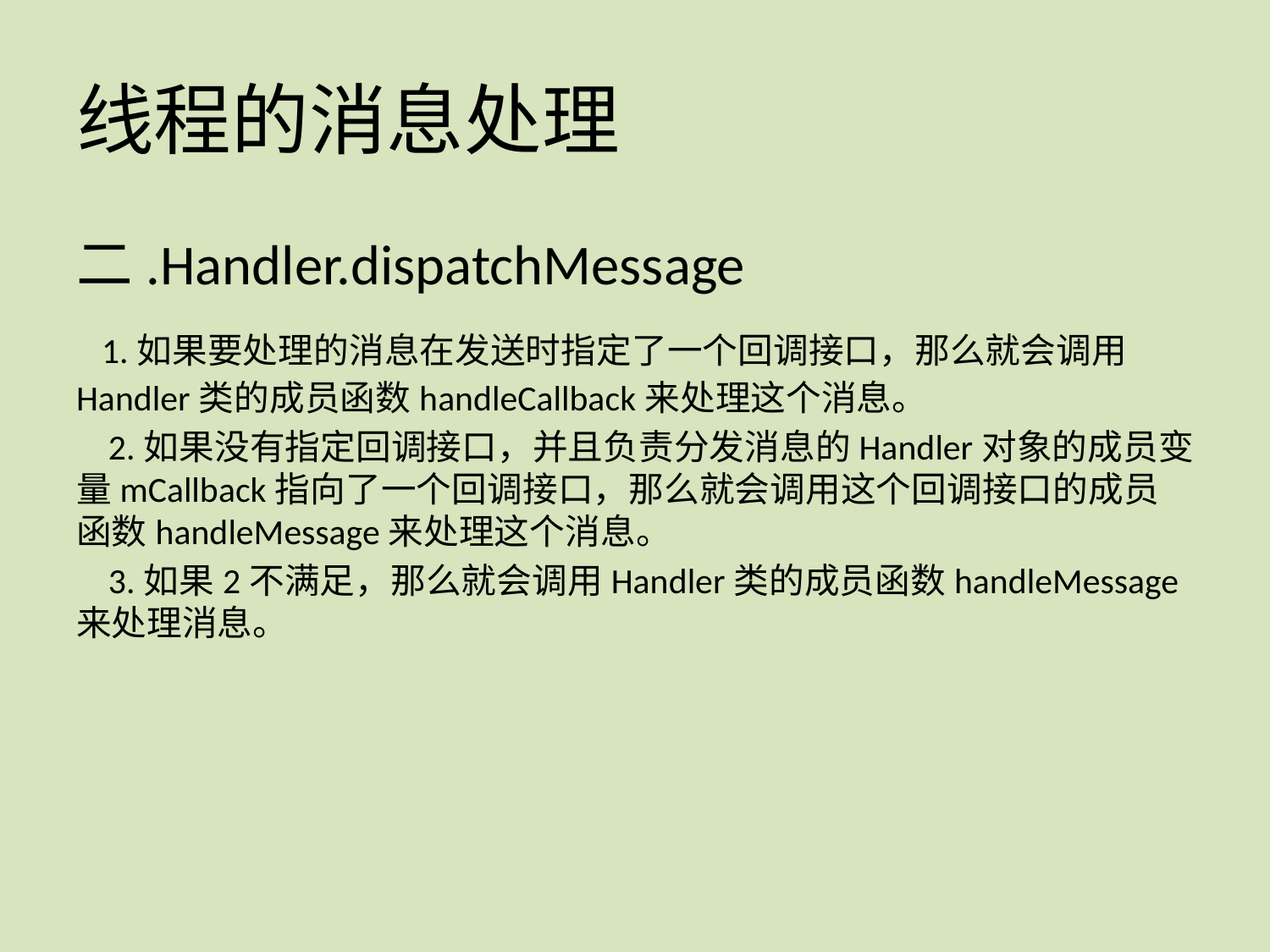

# 线程的消息处理
二.Handler.dispatchMessage
  1.如果要处理的消息在发送时指定了一个回调接口，那么就会调用Handler类的成员函数handleCallback来处理这个消息。
    2.如果没有指定回调接口，并且负责分发消息的Handler对象的成员变量mCallback指向了一个回调接口，那么就会调用这个回调接口的成员函数handleMessage来处理这个消息。
    3.如果2不满足，那么就会调用Handler类的成员函数handleMessage来处理消息。